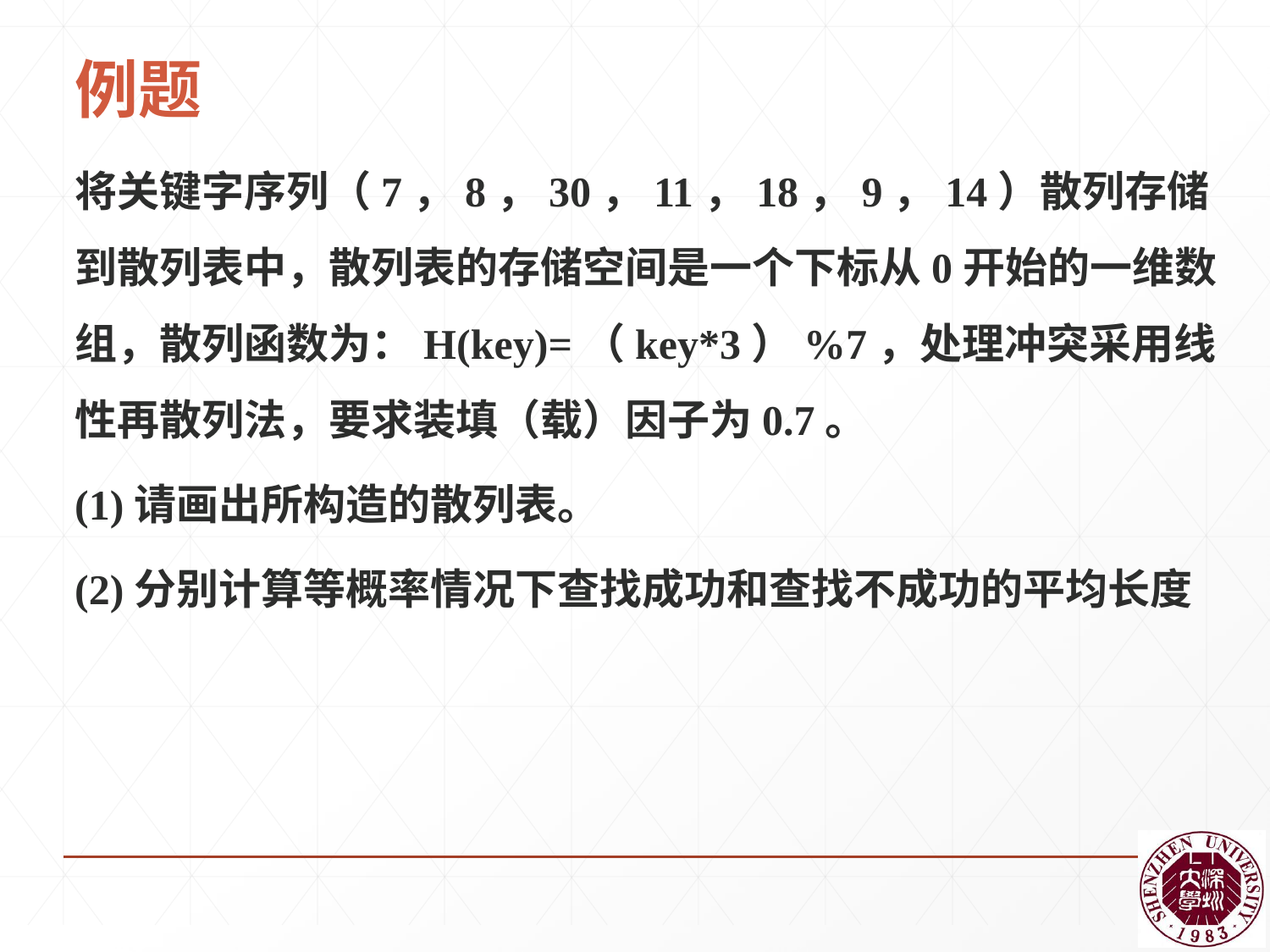

# 例题
将关键字序列（7，8，30，11，18，9，14）散列存储到散列表中，散列表的存储空间是一个下标从0开始的一维数组，散列函数为：H(key)=（key*3）%7，处理冲突采用线性再散列法，要求装填（载）因子为0.7。
(1)请画出所构造的散列表。
(2)分别计算等概率情况下查找成功和查找不成功的平均长度